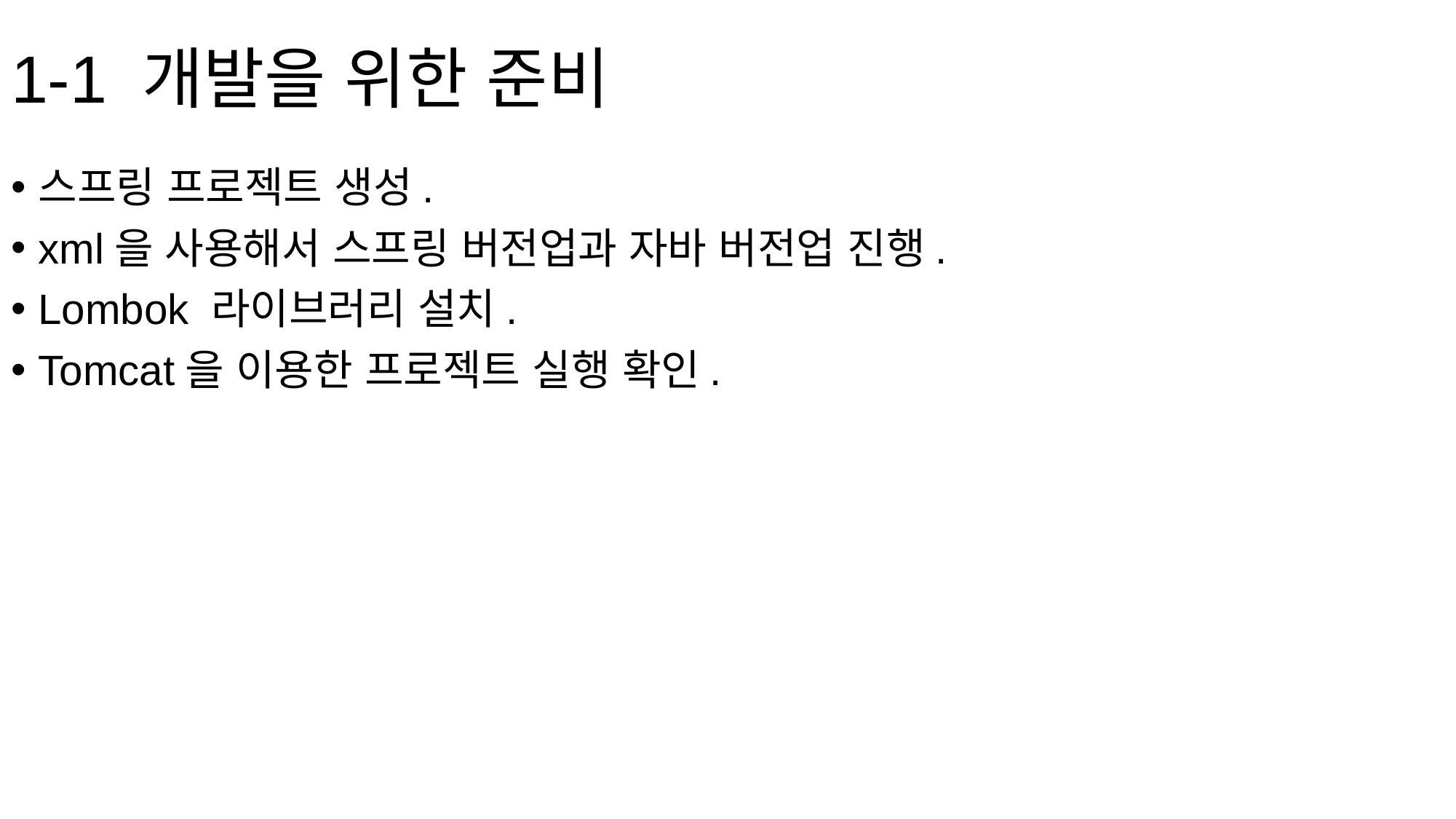

# 1-1 개발을 위한 준비
스프링 프로젝트 생성.
xml을 사용해서 스프링 버전업과 자바 버전업 진행.
Lombok 라이브러리 설치.
Tomcat을 이용한 프로젝트 실행 확인.